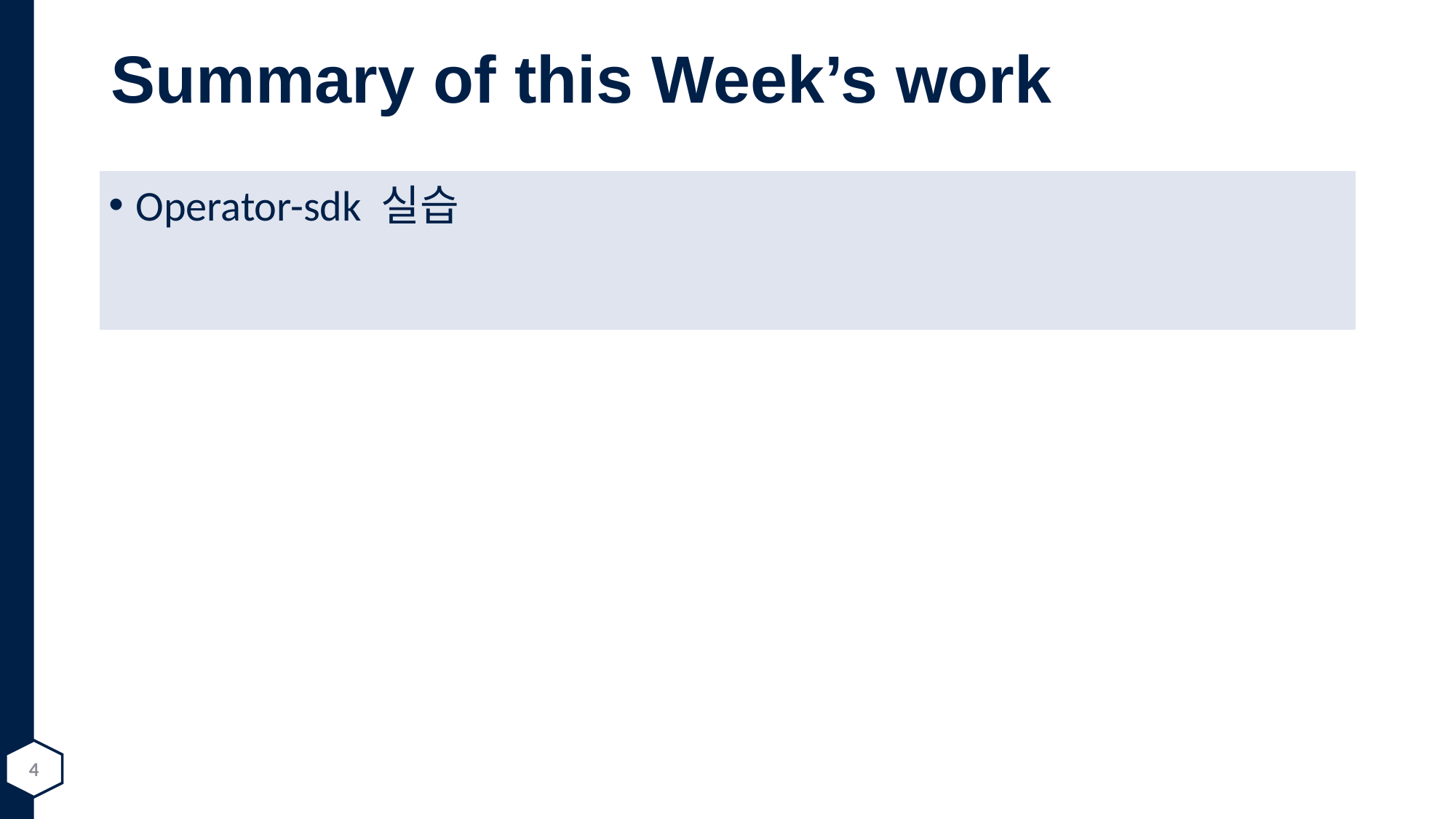

# Summary of this Week’s work
Operator-sdk 실습
4